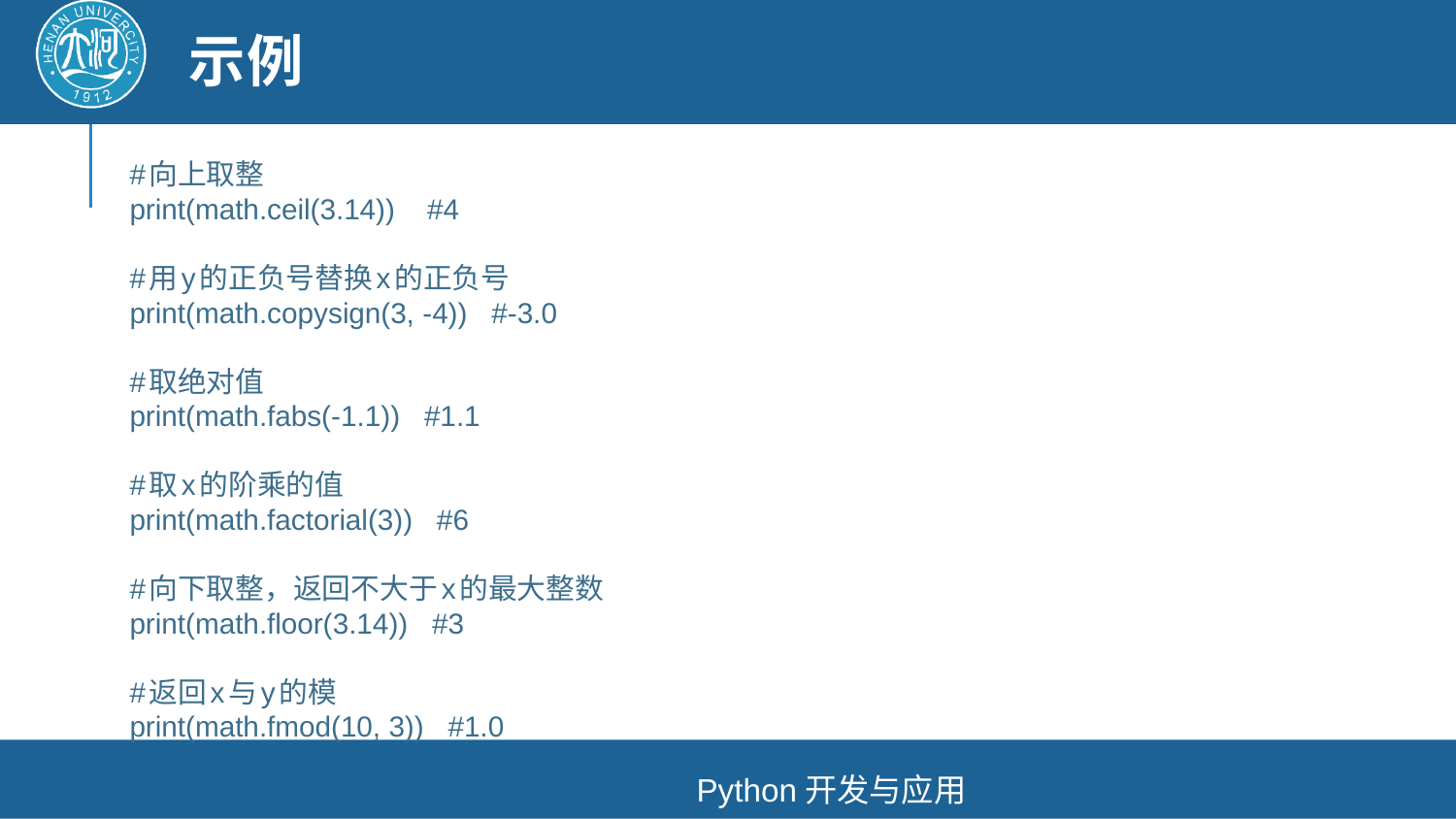

# 示例
#向上取整
print(math.ceil(3.14))    #4

#用y的正负号替换x的正负号
print(math.copysign(3, -4))   #-3.0

#取绝对值
print(math.fabs(-1.1))   #1.1

#取x的阶乘的值
print(math.factorial(3))   #6

#向下取整，返回不大于x的最大整数
print(math.floor(3.14))   #3

#返回x与y的模
print(math.fmod(10, 3))   #1.0

Python开发与应用
45